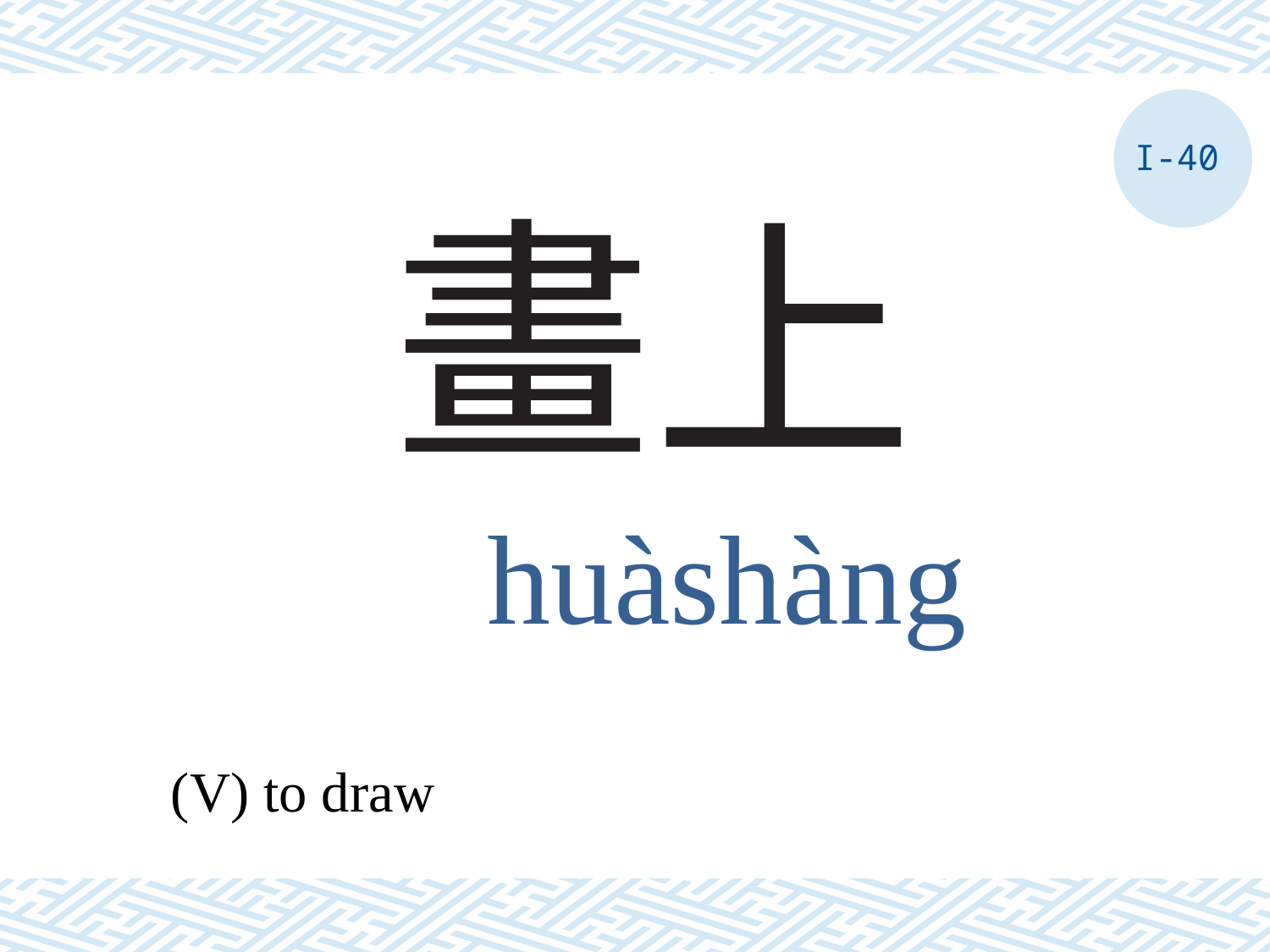

I-40
# 畫上
huàshàng
(V) to draw